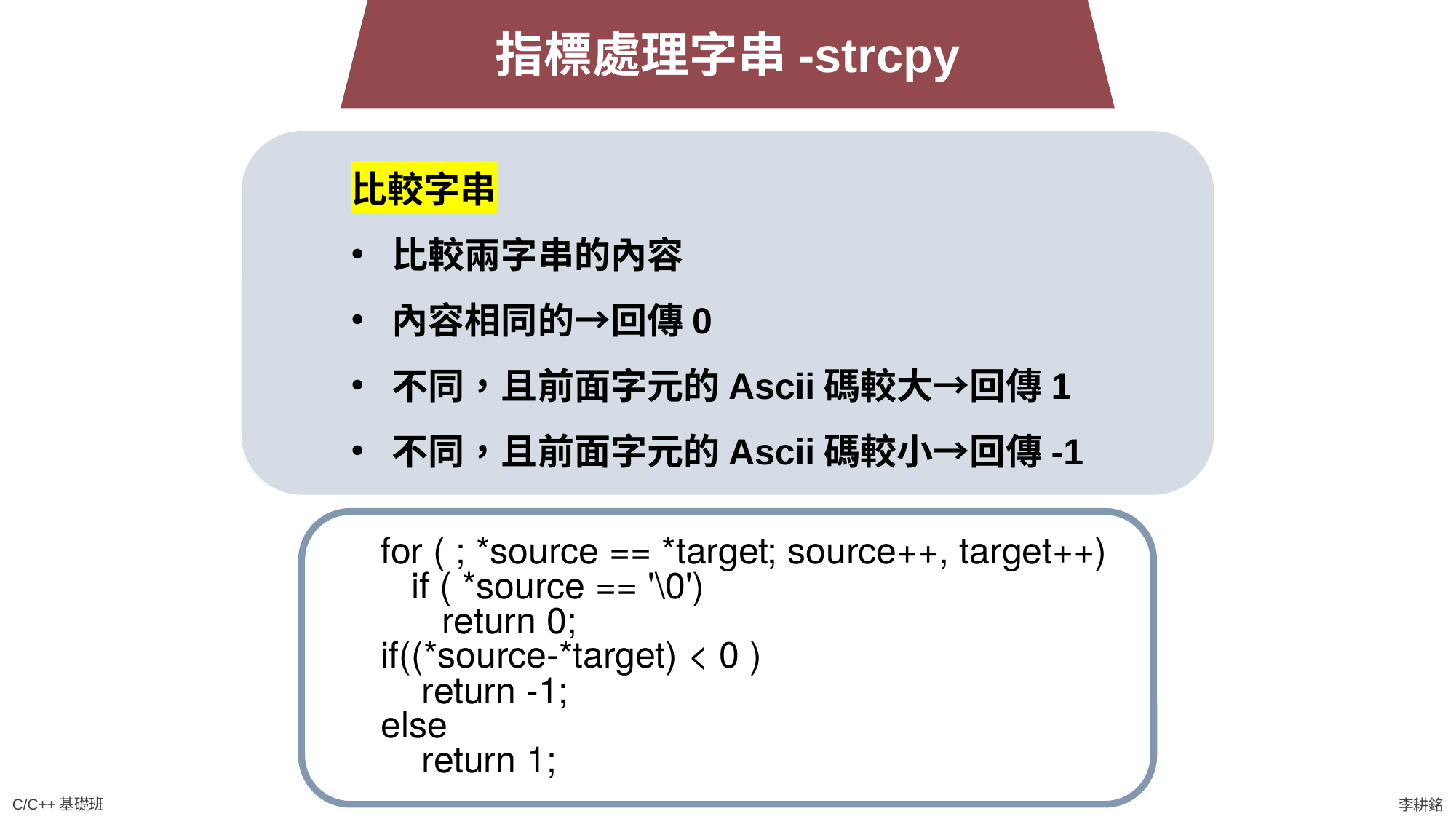

指標處理字串-strcpy

比較字串
比較兩字串的內容
內容相同的→回傳0
不同，且前面字元的Ascii碼較大→回傳1
不同，且前面字元的Ascii碼較小→回傳-1
for ( ; *source == *target; source++, target++)
   if ( *source == '\0')
      return 0;
if((*source-*target) < 0 )
    return -1;
else
    return 1;
C/C++基礎班
李耕銘